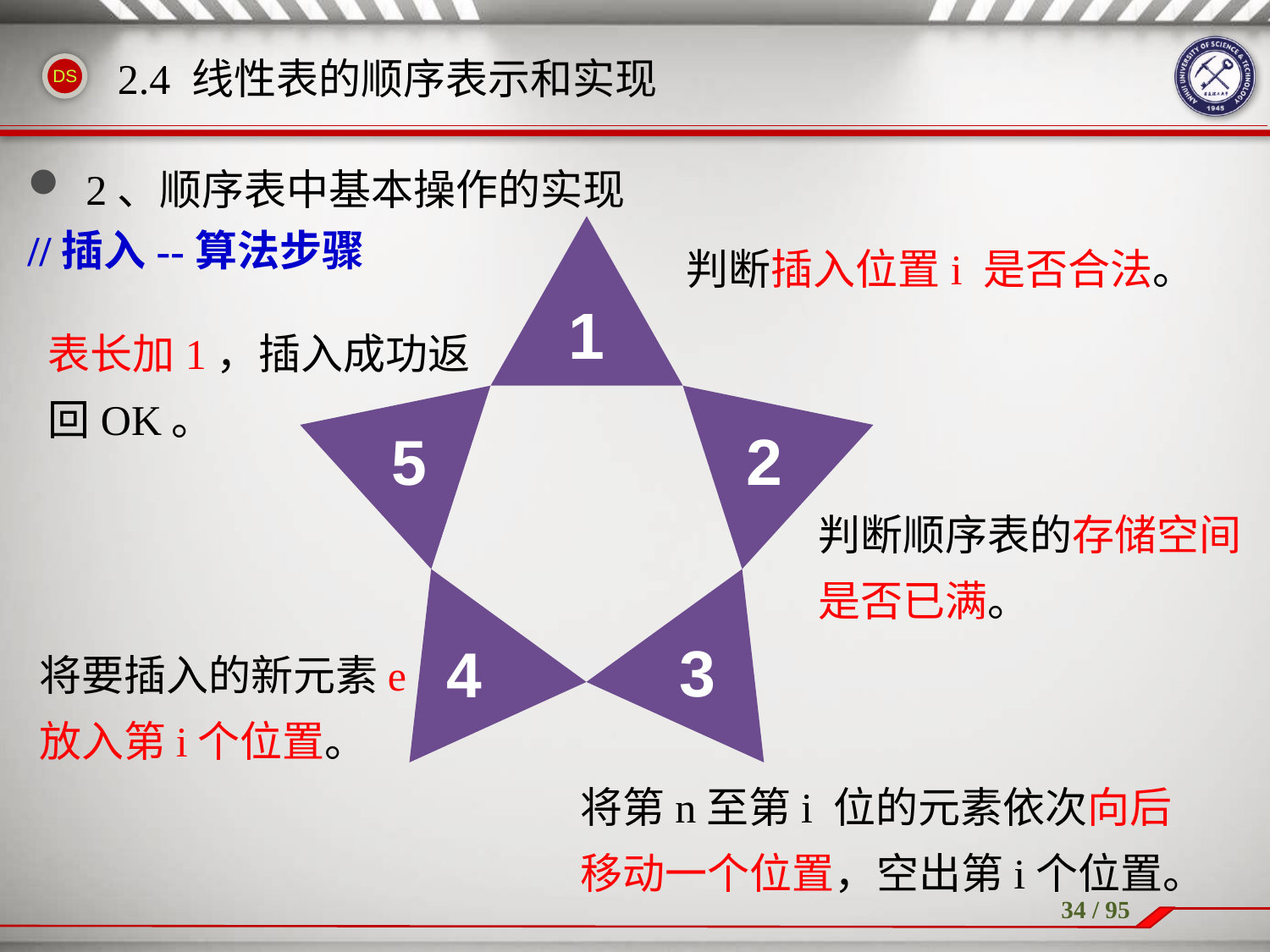

# 2.4 线性表的顺序表示和实现
 2、顺序表中基本操作的实现
//插入--算法步骤

1

2
5

3
4
判断插入位置i 是否合法。
表长加1，插入成功返回OK。
判断顺序表的存储空间是否已满。
将要插入的新元素e放入第i个位置。
将第n至第i 位的元素依次向后移动一个位置，空出第i个位置。